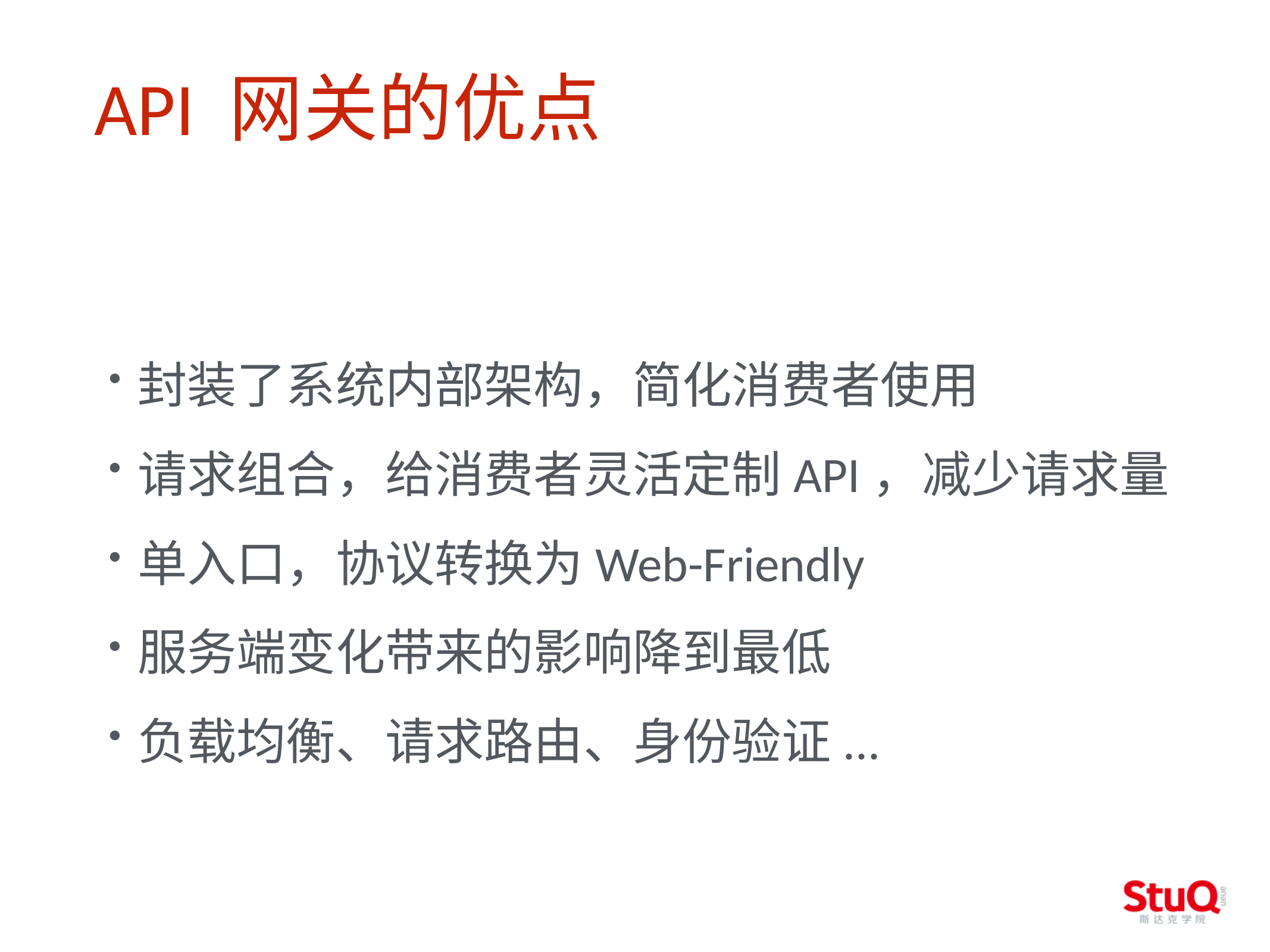

API 网关的优点
封装了系统内部架构，简化消费者使用
请求组合，给消费者灵活定制API，减少请求量
单入口，协议转换为Web-Friendly
服务端变化带来的影响降到最低
负载均衡、请求路由、身份验证...